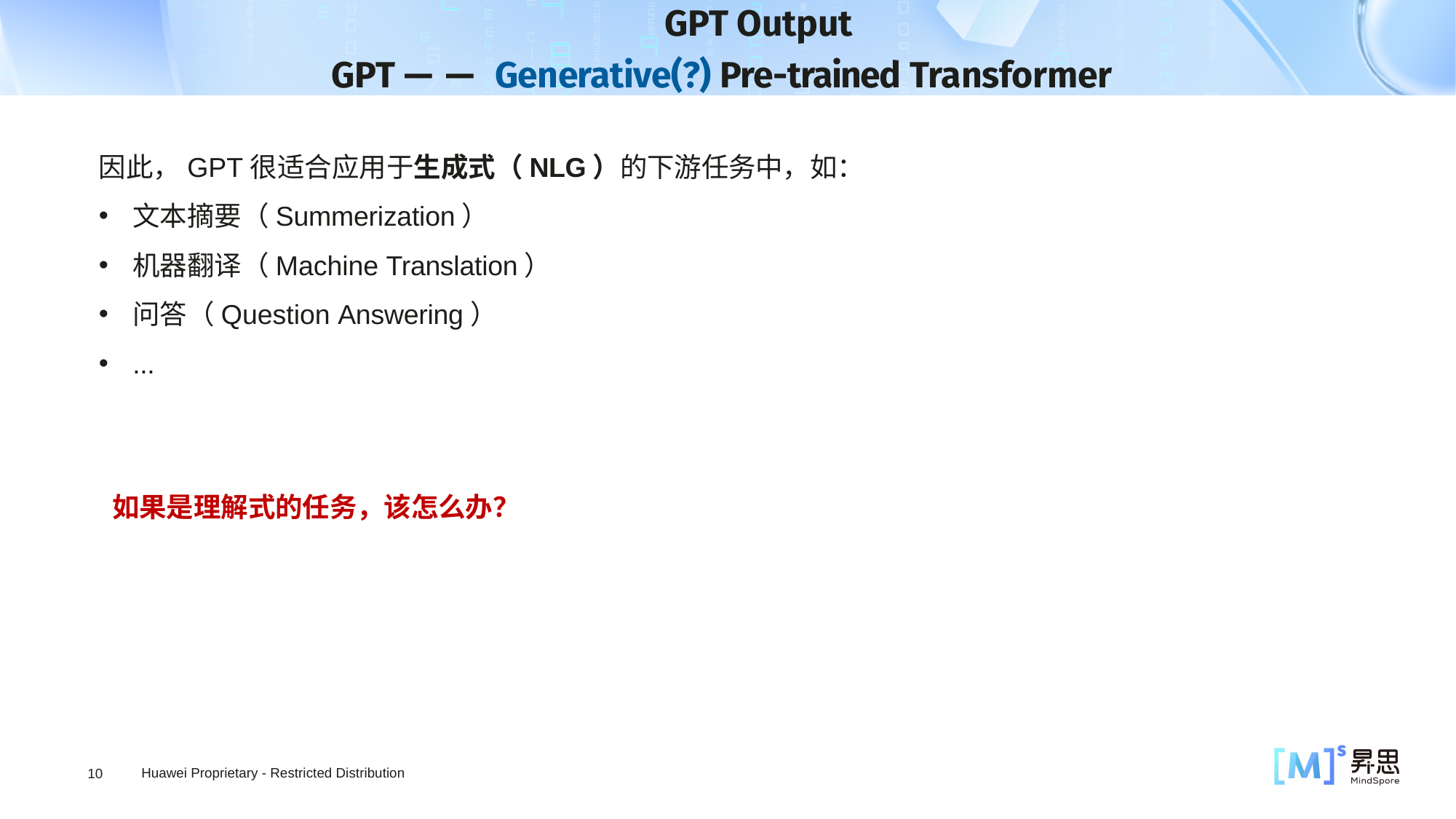

GPT Output
GPT —— Generative(?) Pre-trained Transformer
因此，GPT很适合应用于生成式（NLG）的下游任务中，如：
文本摘要（Summerization）
机器翻译（Machine Translation）
问答（Question Answering）
...
如果是理解式的任务，该怎么办？